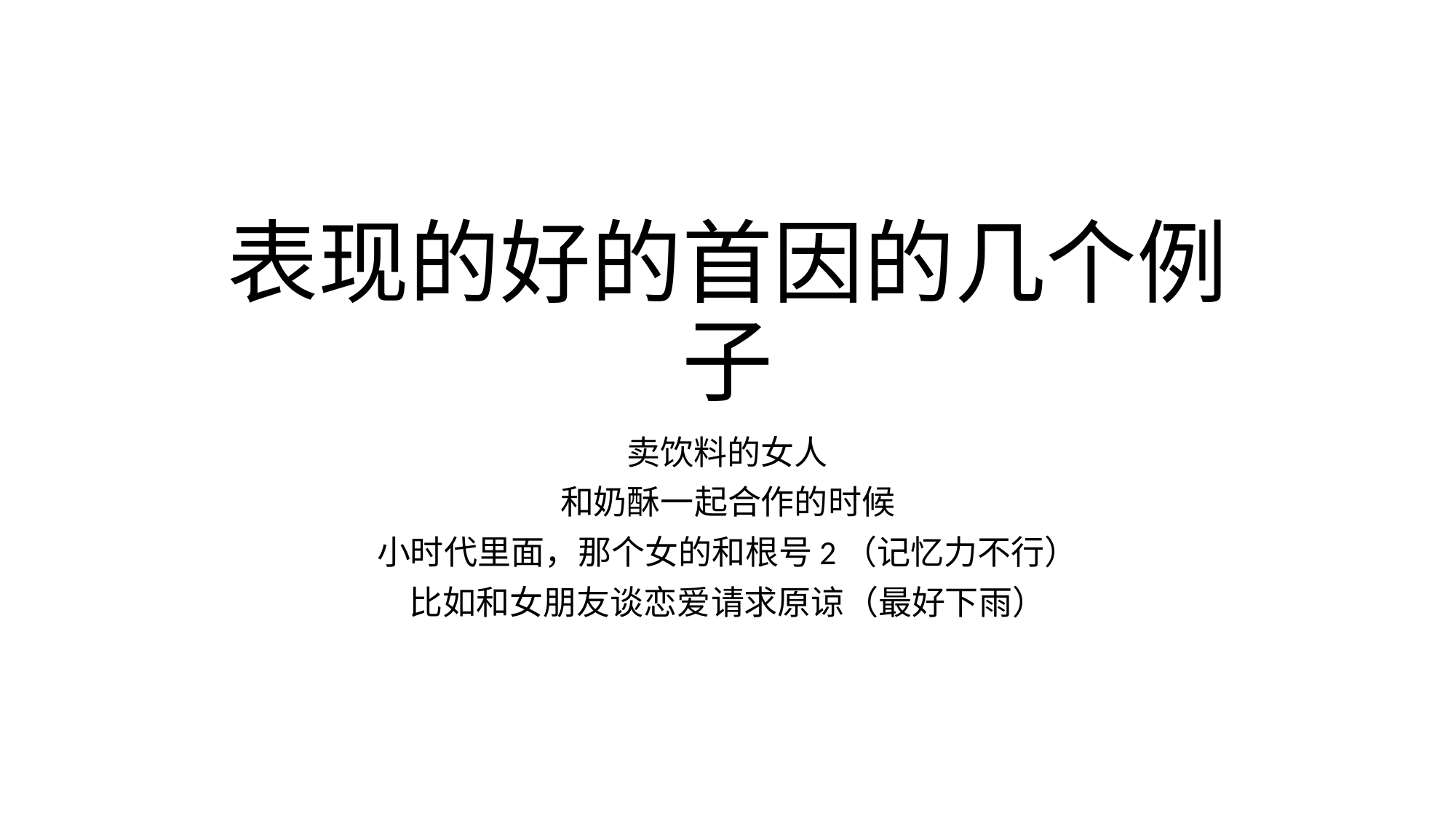

# 表现的好的首因的几个例子
卖饮料的女人
和奶酥一起合作的时候
小时代里面，那个女的和根号2（记忆力不行）
比如和女朋友谈恋爱请求原谅（最好下雨）